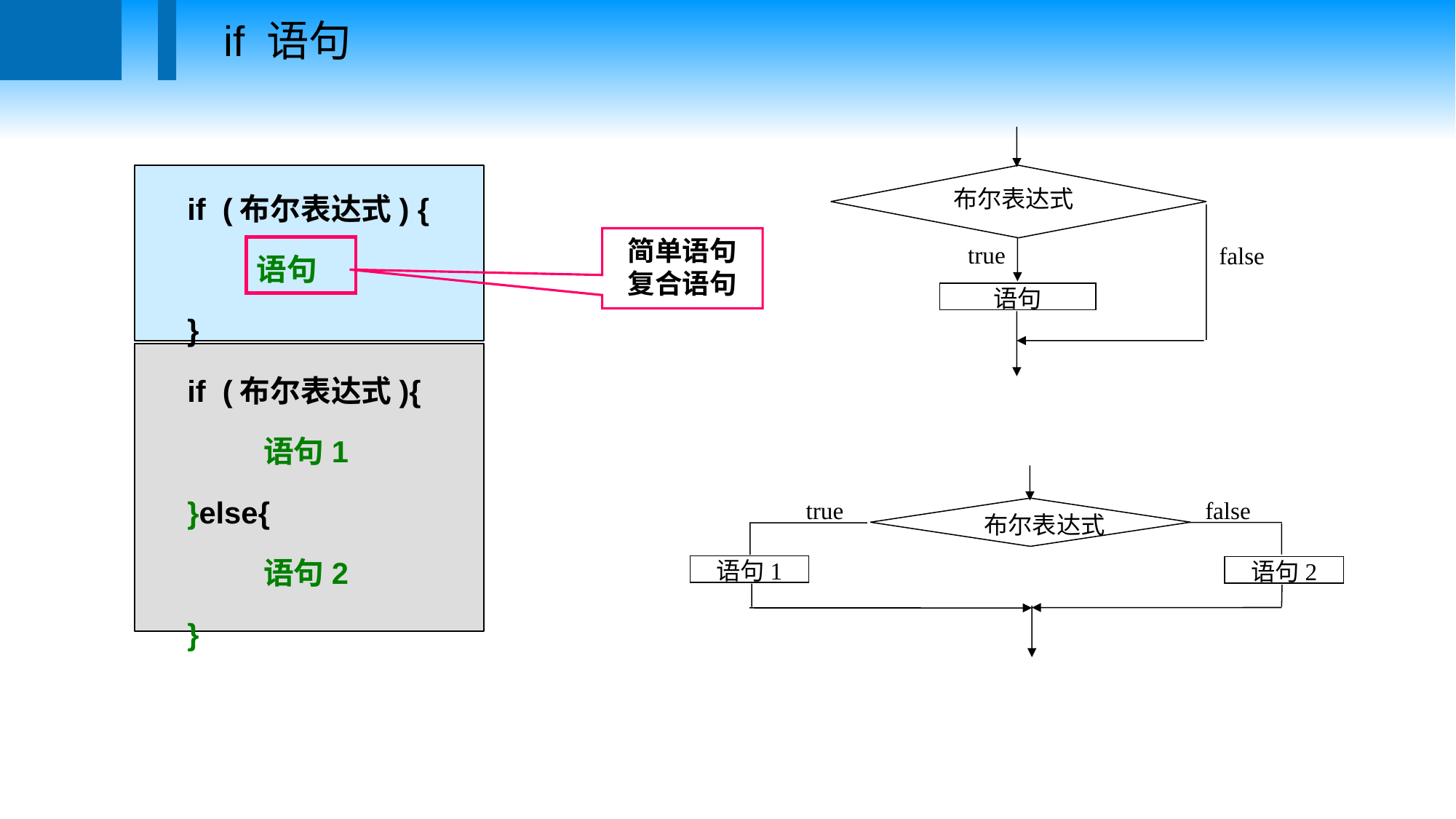

if 语句

布尔表达式

true
false
语句

if  (布尔表达式) {
         语句
}
if  (布尔表达式){
          语句1
}else{
          语句2
}

简单语句
复合语句

true
false
布尔表达式

语句1
语句2